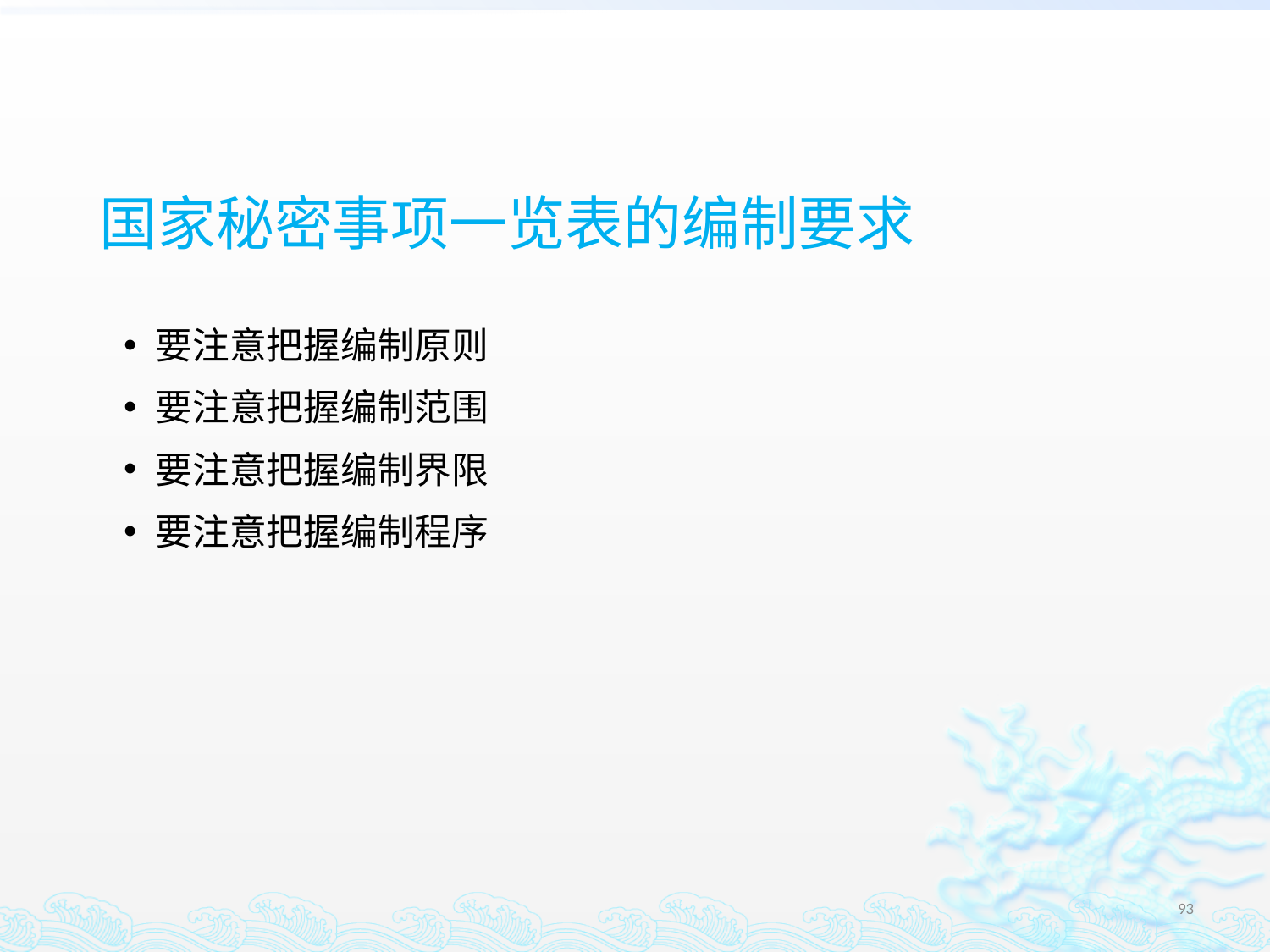

国家秘密事项一览表的编制要求
要注意把握编制原则
要注意把握编制范围
要注意把握编制界限
要注意把握编制程序
93